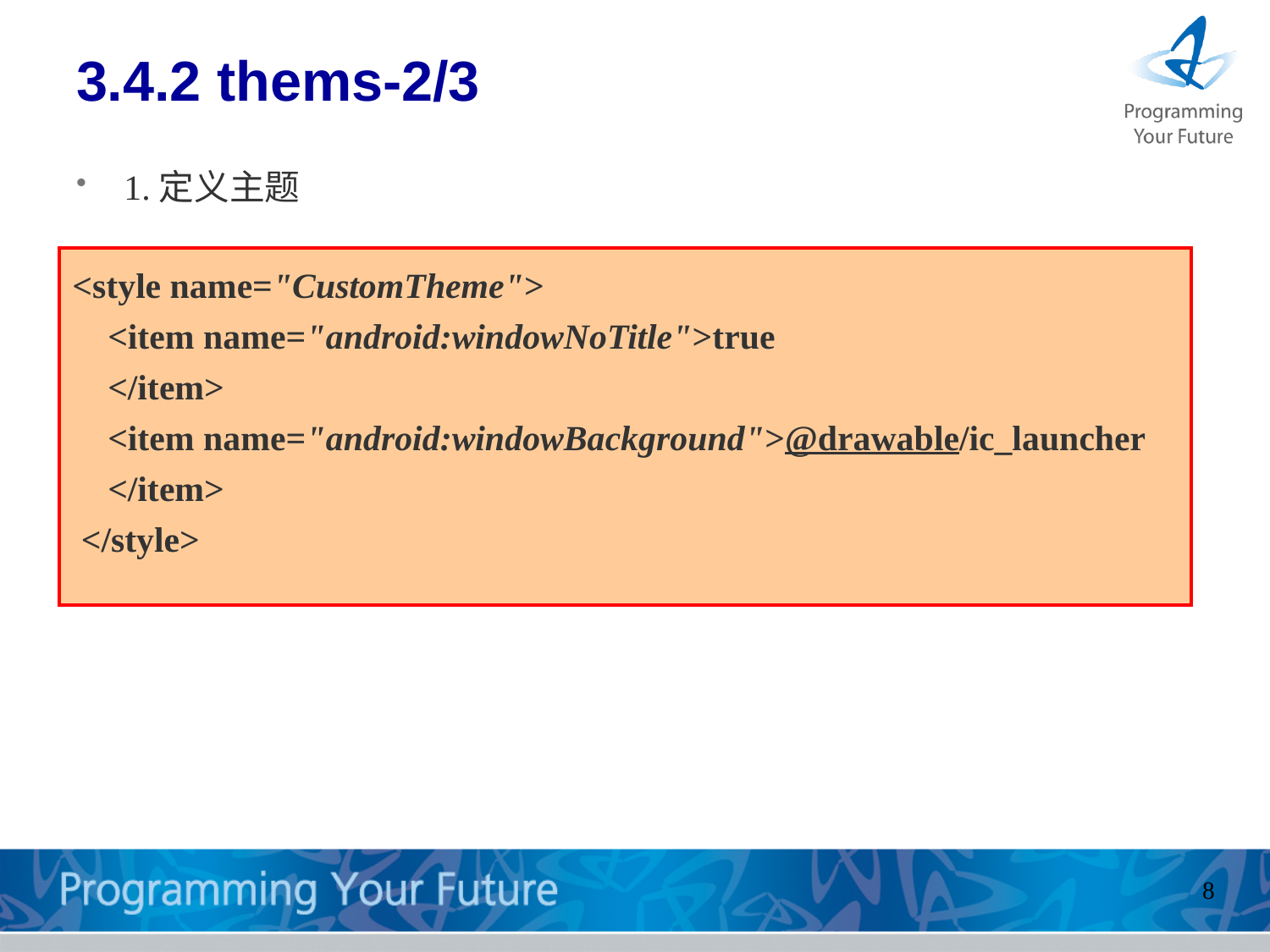

# 3.4.2 thems-2/3
1.定义主题
<style name="CustomTheme">
    <item name="android:windowNoTitle">true
    </item>
    <item name="android:windowBackground">@drawable/ic_launcher
    </item>
 </style>